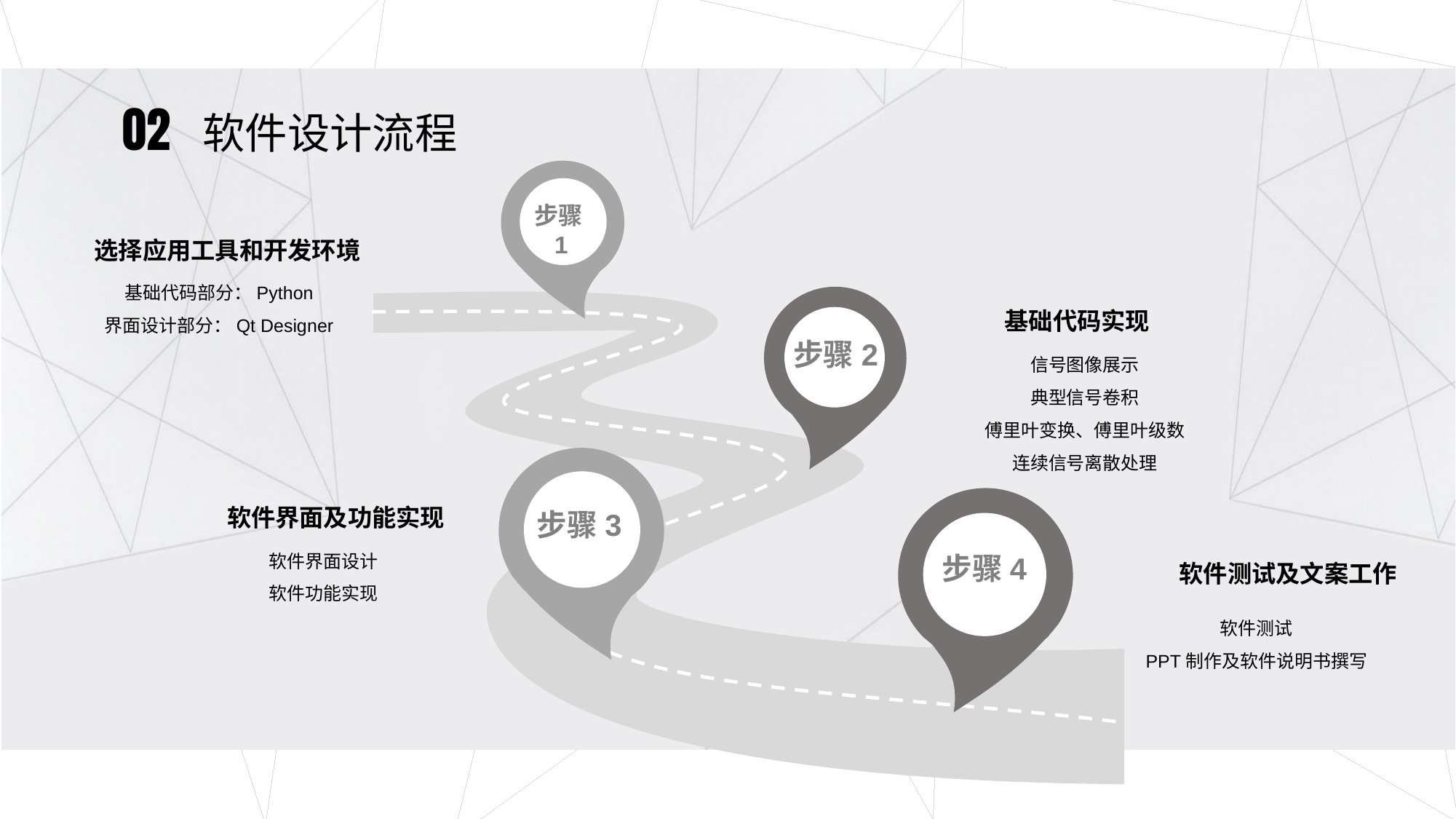

02
软件设计流程

步骤1
选择应用工具和开发环境
基础代码部分：Python
界面设计部分：Qt Designer

基础代码实现

步骤2
信号图像展示
典型信号卷积
傅里叶变换、傅里叶级数
连续信号离散处理

软件界面及功能实现
步骤3

软件界面设计
软件功能实现
步骤4
软件测试及文案工作
软件测试
PPT制作及软件说明书撰写